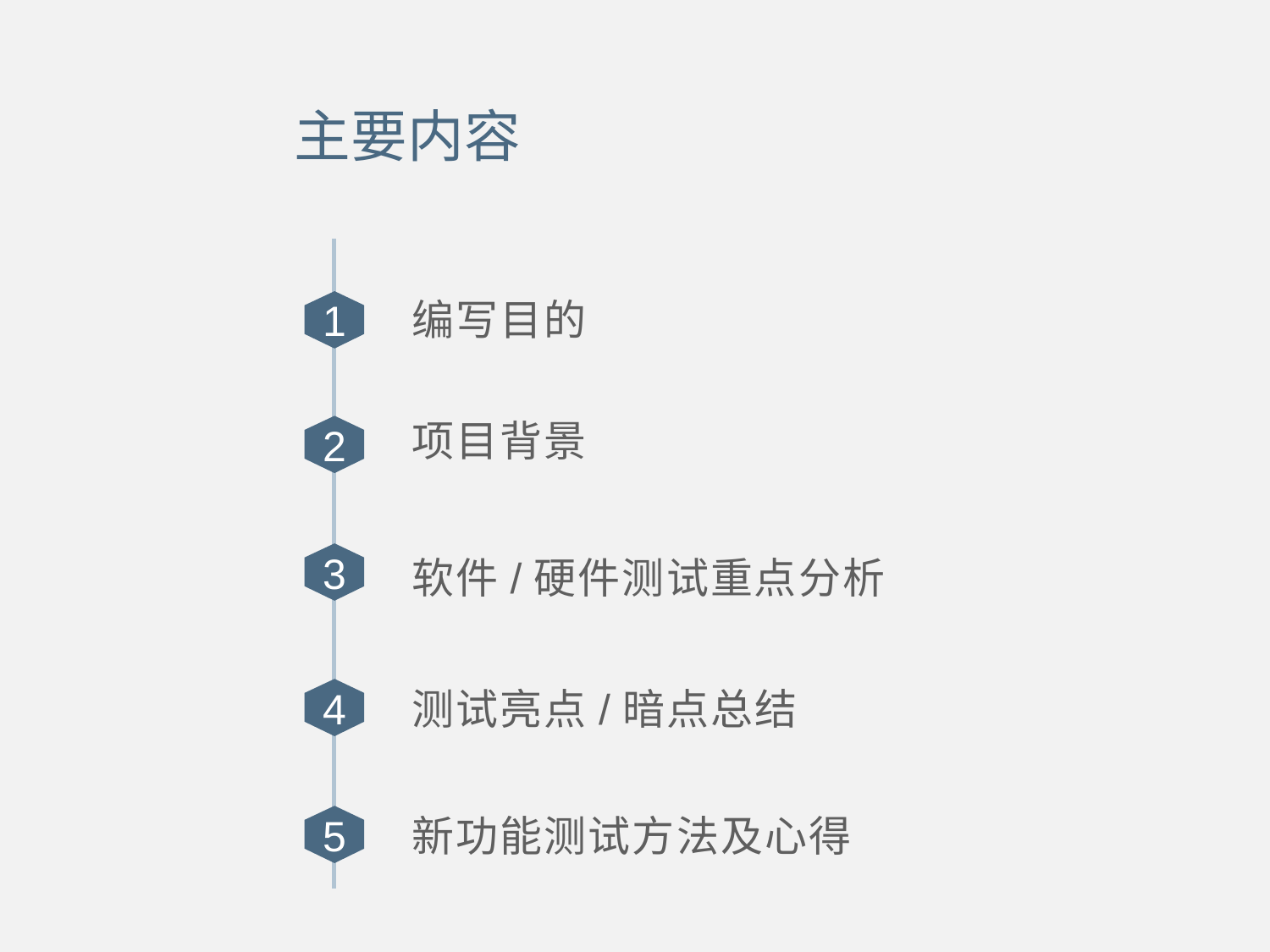

主要内容
编写目的
1
项目背景
2
3
软件/硬件测试重点分析
测试亮点/暗点总结
4
新功能测试方法及心得
5